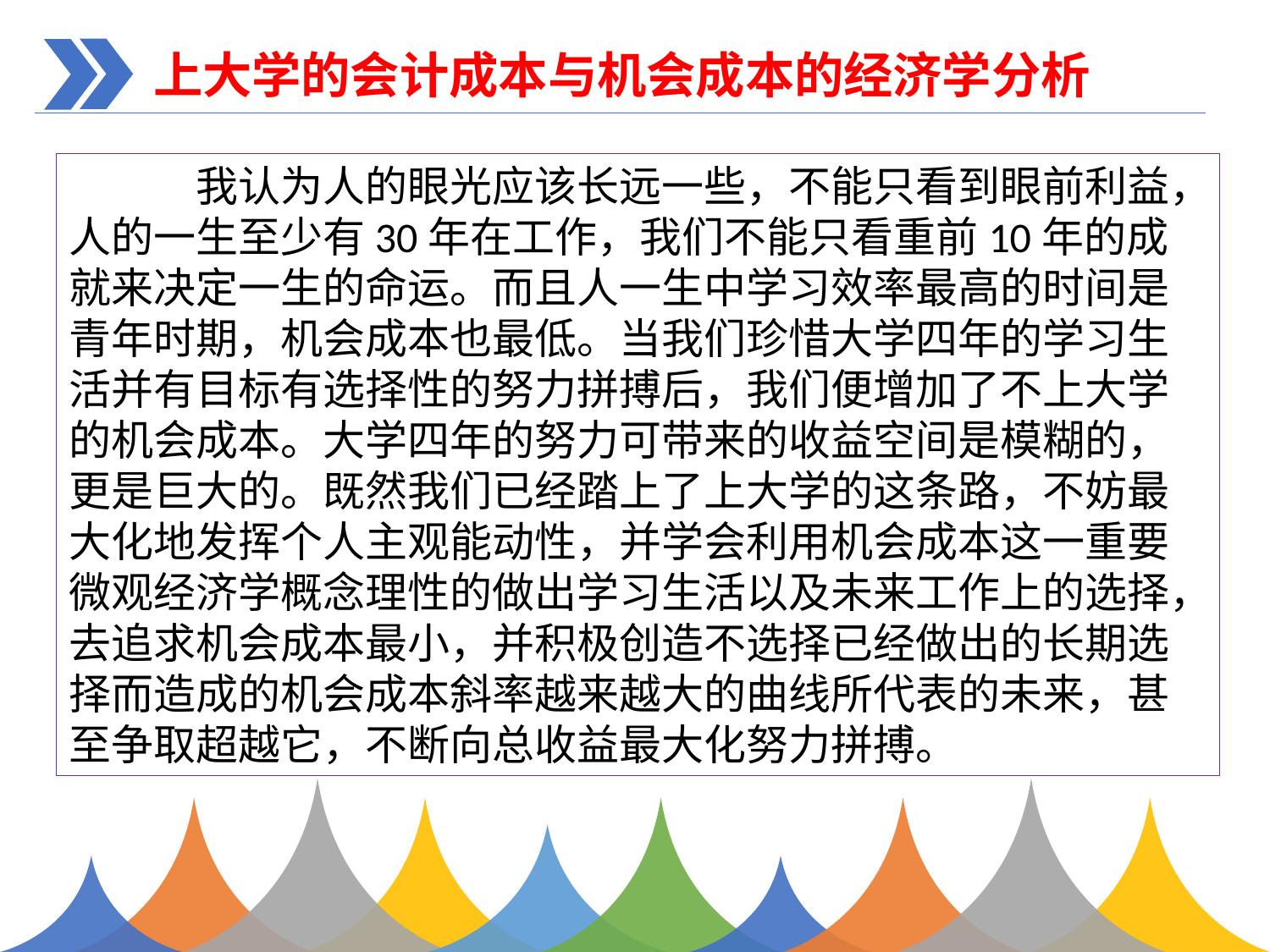

上大学的会计成本与机会成本的经济学分析
	我认为人的眼光应该长远一些，不能只看到眼前利益，人的一生至少有30年在工作，我们不能只看重前10年的成就来决定一生的命运。而且人一生中学习效率最高的时间是青年时期，机会成本也最低。当我们珍惜大学四年的学习生活并有目标有选择性的努力拼搏后，我们便增加了不上大学的机会成本。大学四年的努力可带来的收益空间是模糊的，更是巨大的。既然我们已经踏上了上大学的这条路，不妨最大化地发挥个人主观能动性，并学会利用机会成本这一重要微观经济学概念理性的做出学习生活以及未来工作上的选择，去追求机会成本最小，并积极创造不选择已经做出的长期选择而造成的机会成本斜率越来越大的曲线所代表的未来，甚至争取超越它，不断向总收益最大化努力拼搏。